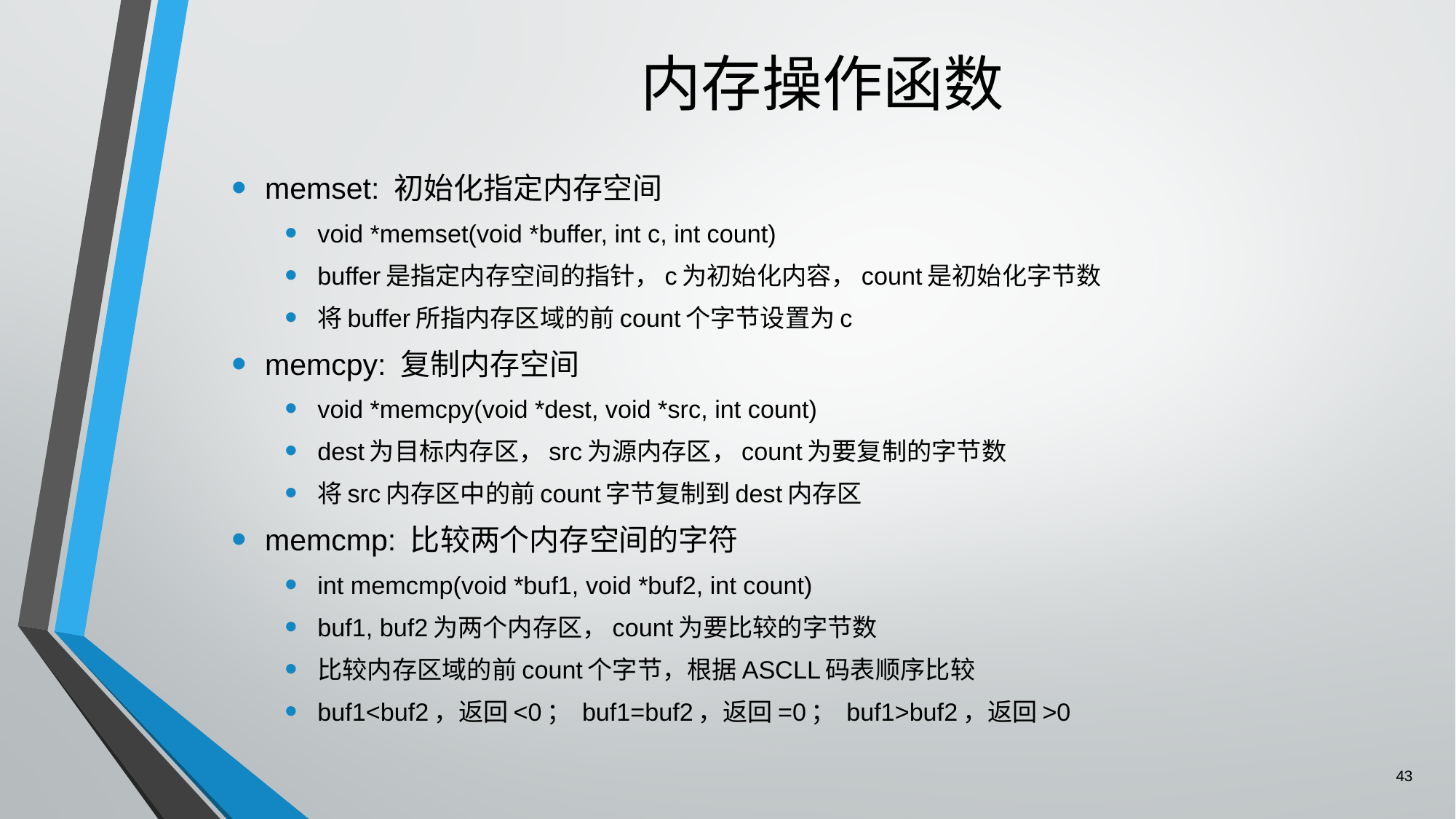

# 内存操作函数
memset: 初始化指定内存空间
void *memset(void *buffer, int c, int count)
buffer是指定内存空间的指针，c为初始化内容，count是初始化字节数
将buffer所指内存区域的前count个字节设置为c
memcpy: 复制内存空间
void *memcpy(void *dest, void *src, int count)
dest为目标内存区，src为源内存区，count为要复制的字节数
将src内存区中的前count字节复制到dest内存区
memcmp: 比较两个内存空间的字符
int memcmp(void *buf1, void *buf2, int count)
buf1, buf2为两个内存区，count为要比较的字节数
比较内存区域的前count个字节，根据ASCLL码表顺序比较
buf1<buf2，返回<0； buf1=buf2，返回=0； buf1>buf2，返回>0
43